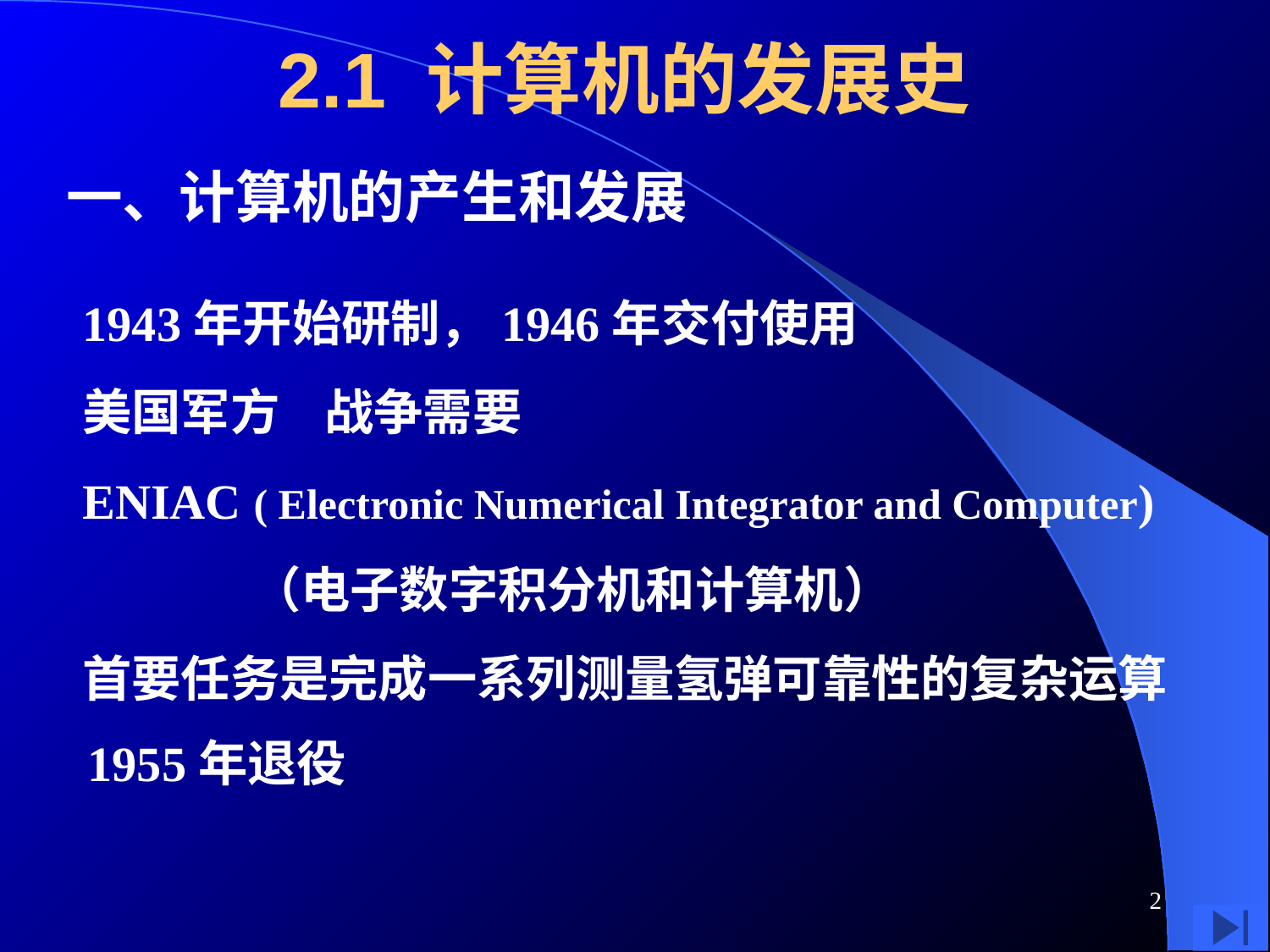

# 2.1 计算机的发展史
一、计算机的产生和发展
1943年开始研制，1946年交付使用
美国军方    战争需要
ENIAC ( Electronic Numerical Integrator and Computer)
              （电子数字积分机和计算机）
首要任务是完成一系列测量氢弹可靠性的复杂运算
1955年退役
2